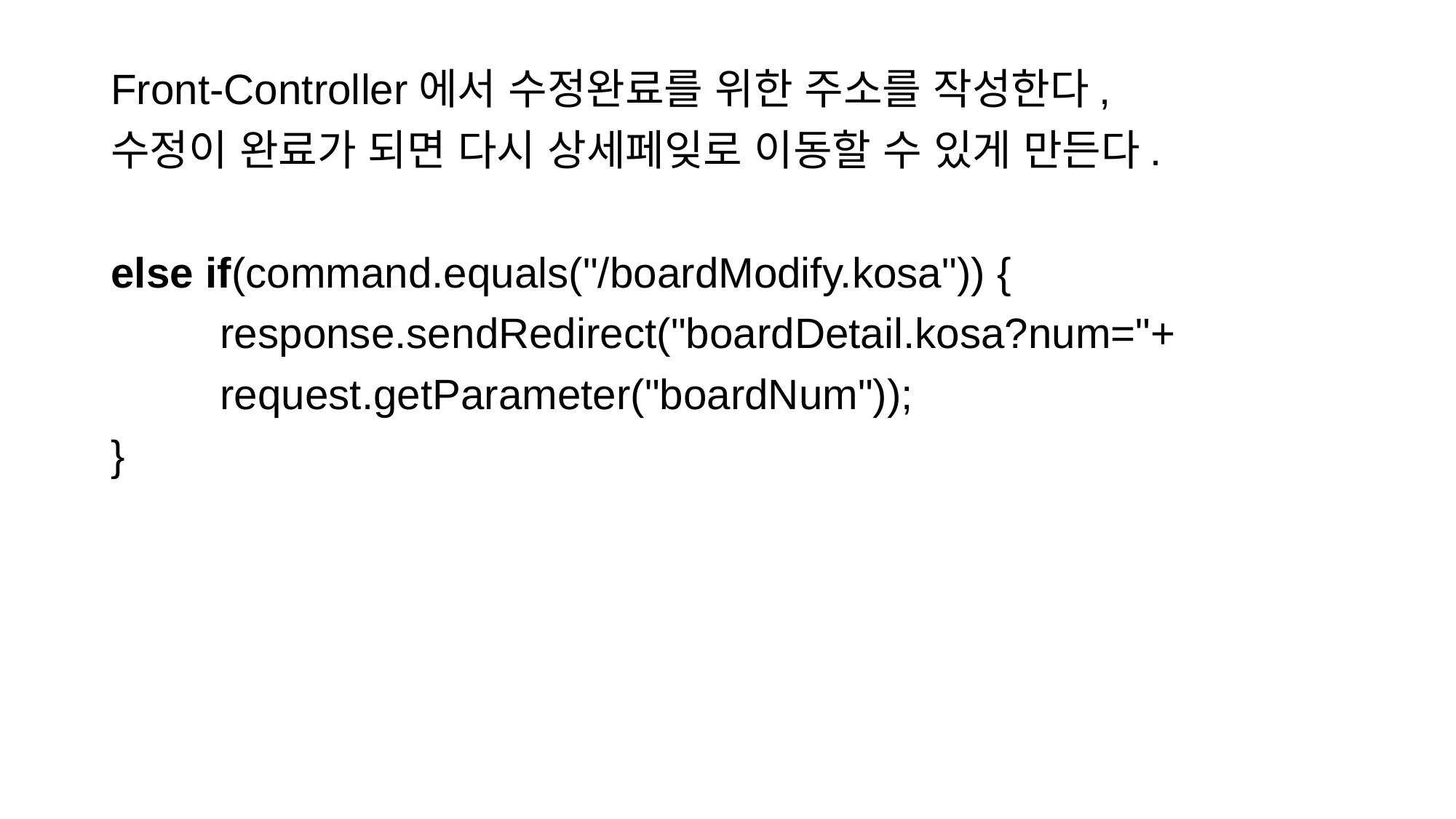

Front-Controller에서 수정완료를 위한 주소를 작성한다,
수정이 완료가 되면 다시 상세페잊로 이동할 수 있게 만든다.

else if(command.equals("/boardModify.kosa")) {
	response.sendRedirect("boardDetail.kosa?num="+
	request.getParameter("boardNum"));
}